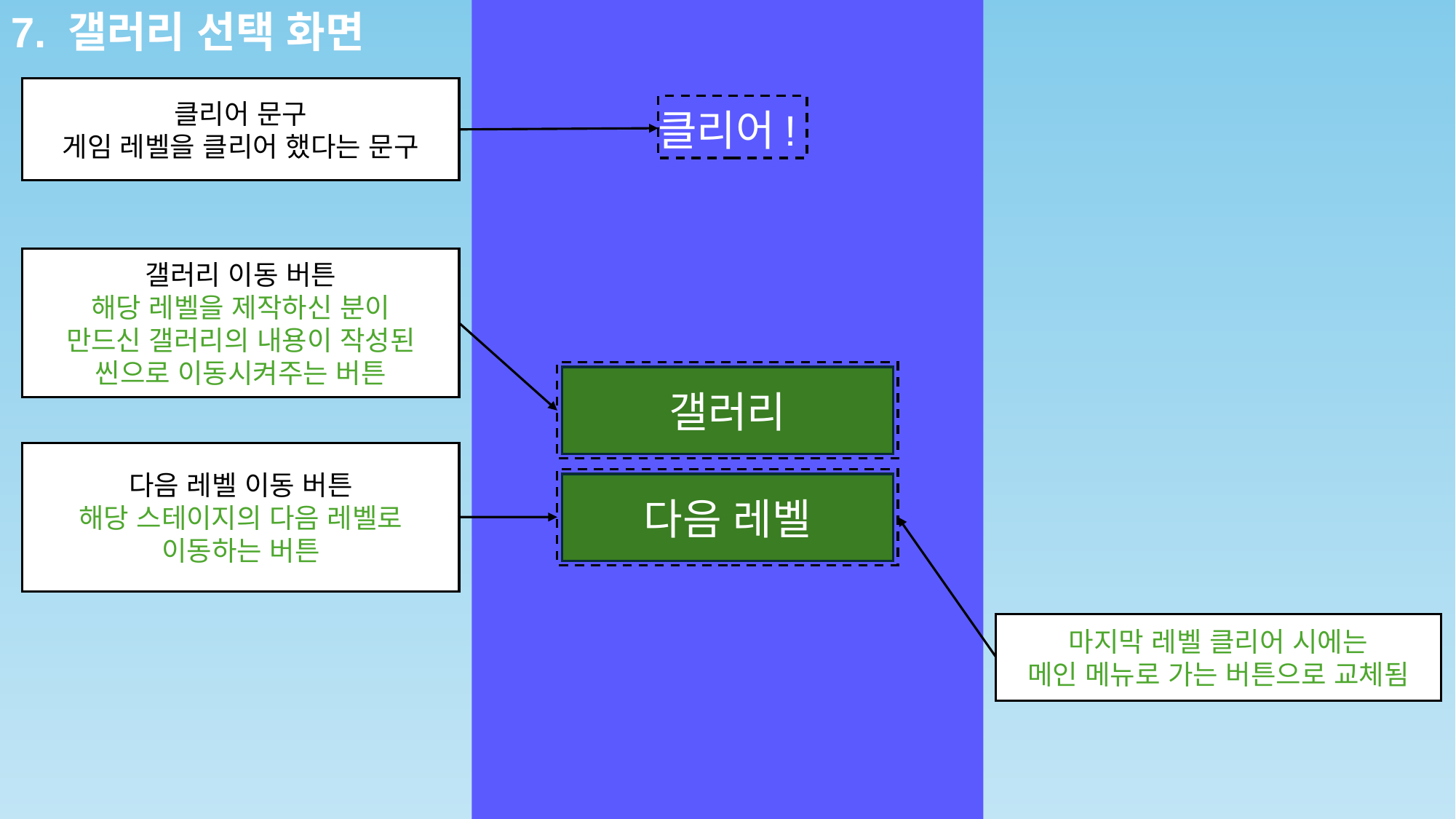

7. 갤러리 선택 화면

클리어 문구
게임 레벨을 클리어 했다는 문구

클리어!
갤러리 이동 버튼
해당 레벨을 제작하신 분이
만드신 갤러리의 내용이 작성된
씬으로 이동시켜주는 버튼

갤러리
다음 레벨 이동 버튼
해당 스테이지의 다음 레벨로
이동하는 버튼

다음 레벨
마지막 레벨 클리어 시에는
메인 메뉴로 가는 버튼으로 교체됨